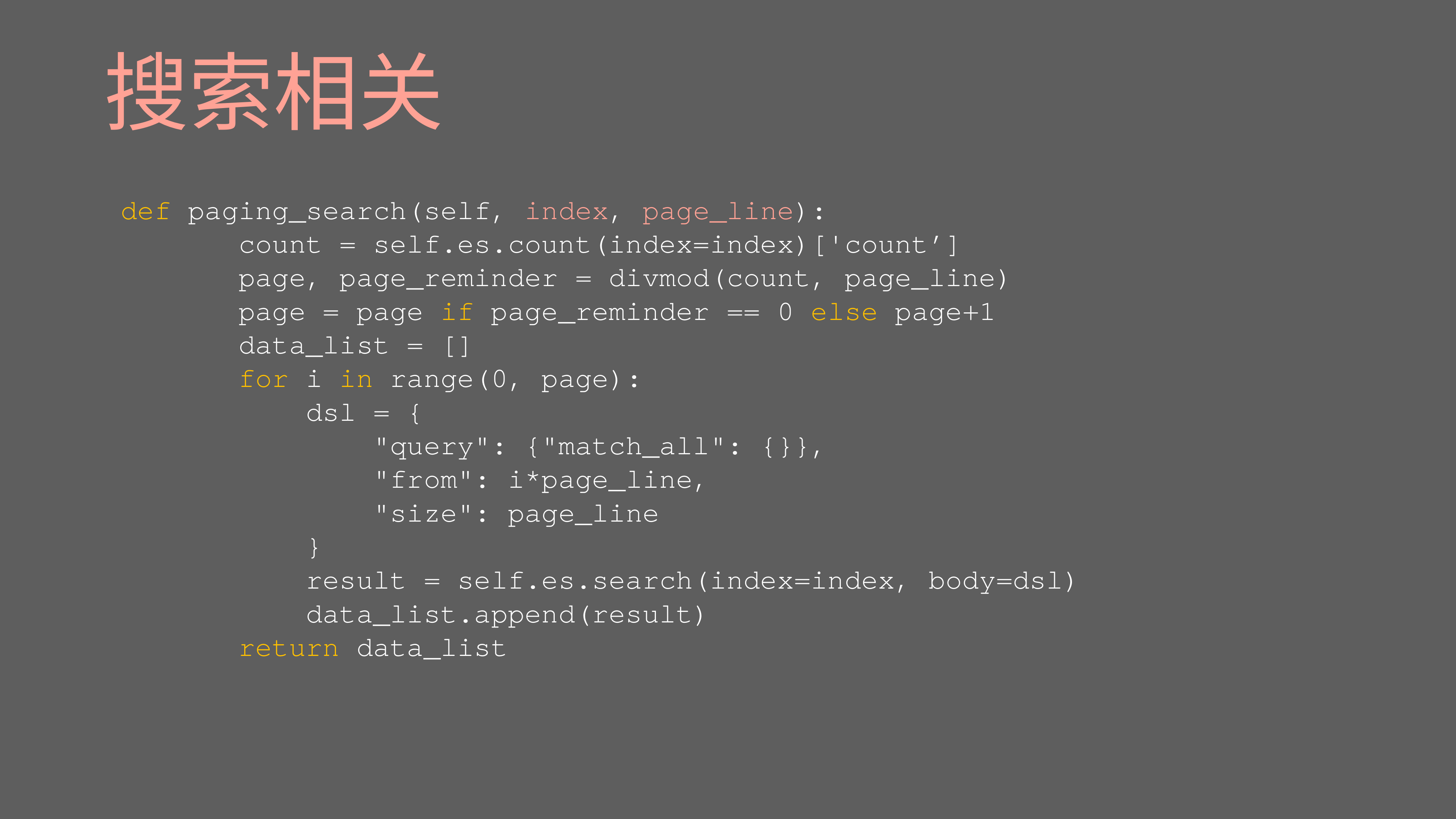

# 搜索相关
 def paging_search(self, index, page_line):
        count = self.es.count(index=index)['count’]
        page, page_reminder = divmod(count, page_line)
        page = page if page_reminder == 0 else page+1
        data_list = []
        for i in range(0, page):
            dsl = {
                "query": {"match_all": {}},
                "from": i*page_line,
                "size": page_line
            }
            result = self.es.search(index=index, body=dsl)
            data_list.append(result)
        return data_list